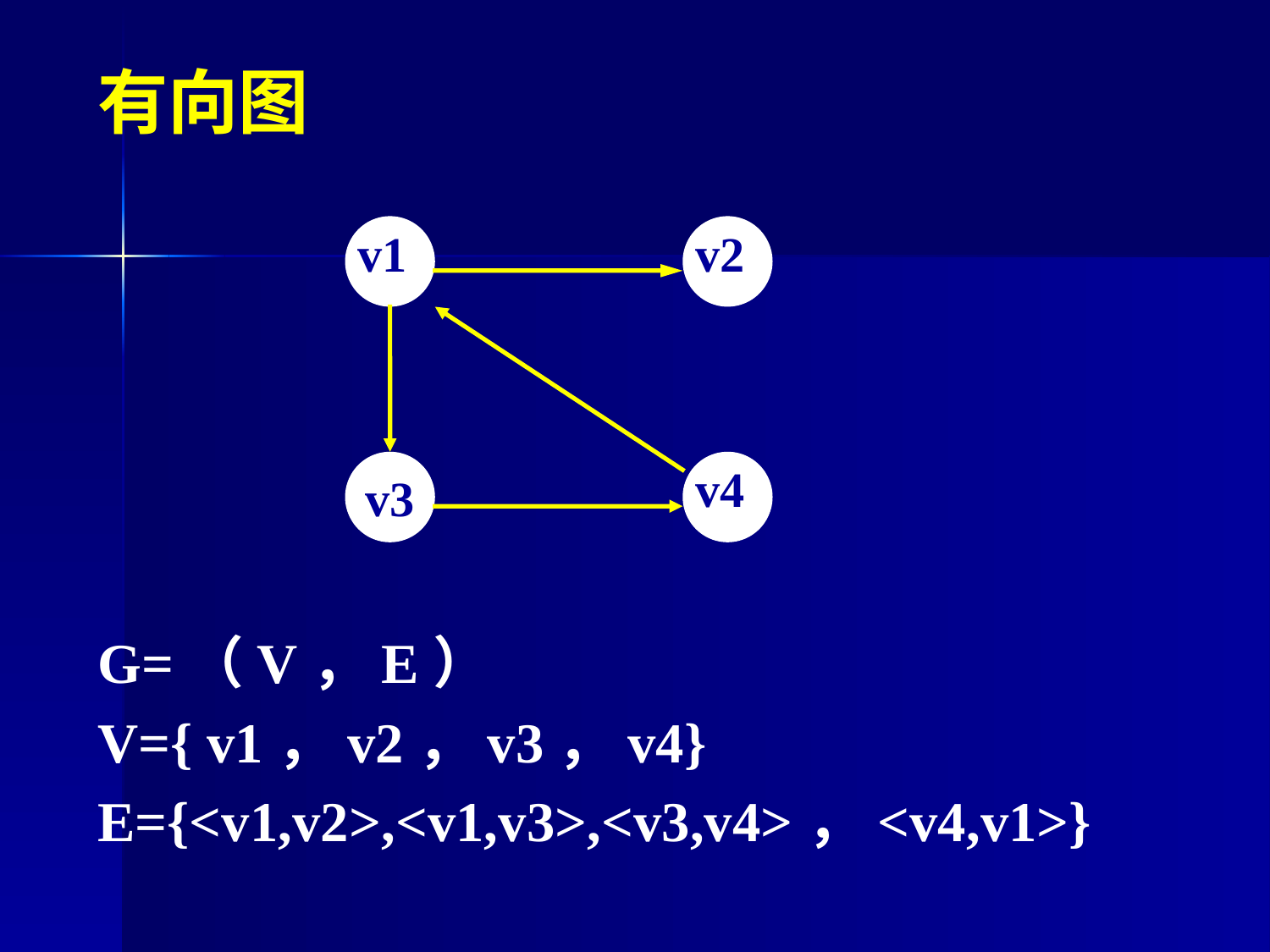

有向图

G=（V，E）
V={ v1，v2，v3，v4}
E={<v1,v2>,<v1,v3>,<v3,v4>，<v4,v1>}

v1

v2

v3

v4